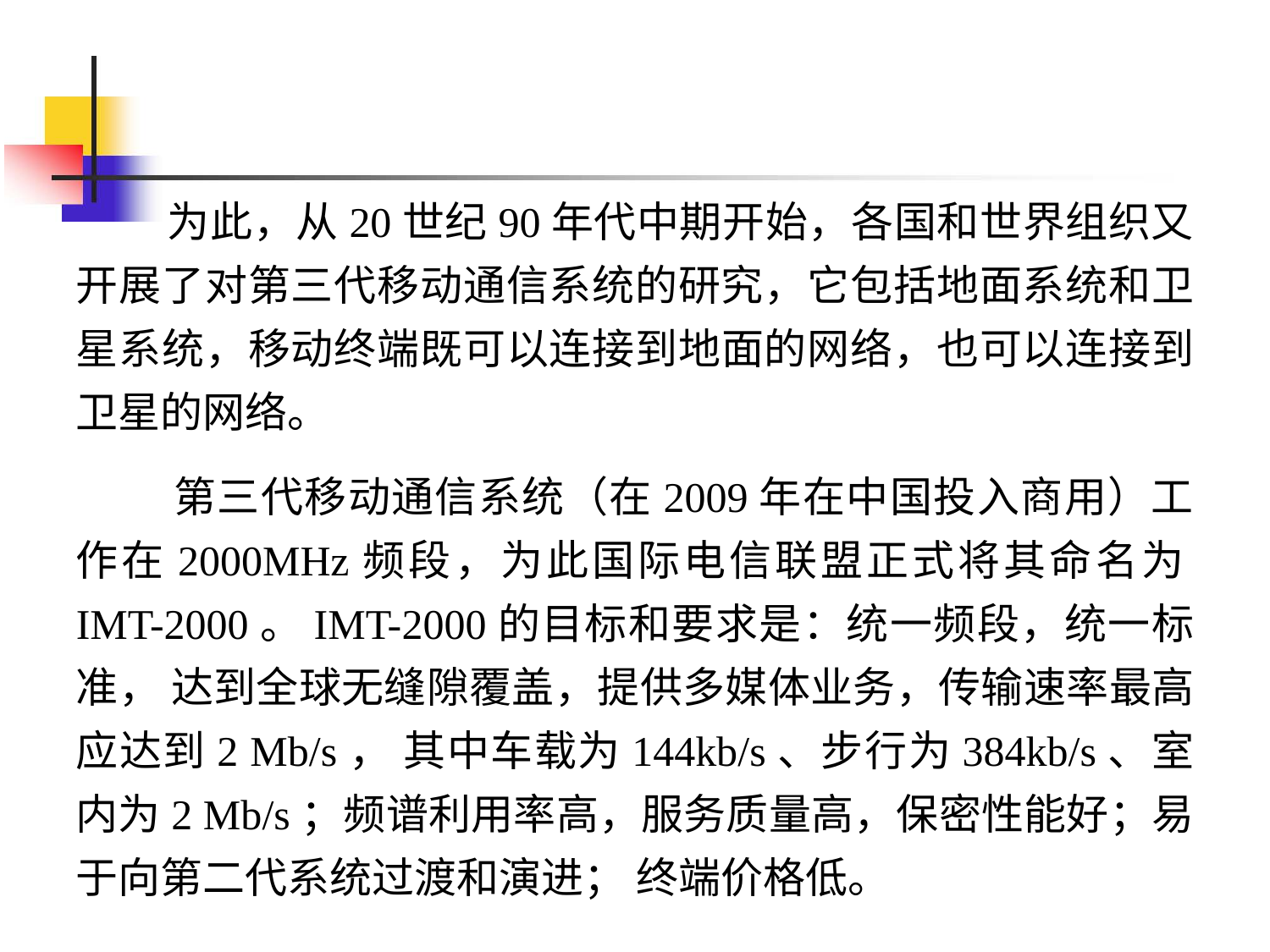

为此，从20世纪90年代中期开始，各国和世界组织又开展了对第三代移动通信系统的研究，它包括地面系统和卫星系统，移动终端既可以连接到地面的网络，也可以连接到卫星的网络。
        第三代移动通信系统（在2009年在中国投入商用）工作在2000MHz频段，为此国际电信联盟正式将其命名为IMT-2000。IMT-2000的目标和要求是：统一频段，统一标准， 达到全球无缝隙覆盖，提供多媒体业务，传输速率最高应达到2 Mb/s， 其中车载为144kb/s、步行为384kb/s、室内为2 Mb/s；频谱利用率高，服务质量高，保密性能好；易于向第二代系统过渡和演进； 终端价格低。